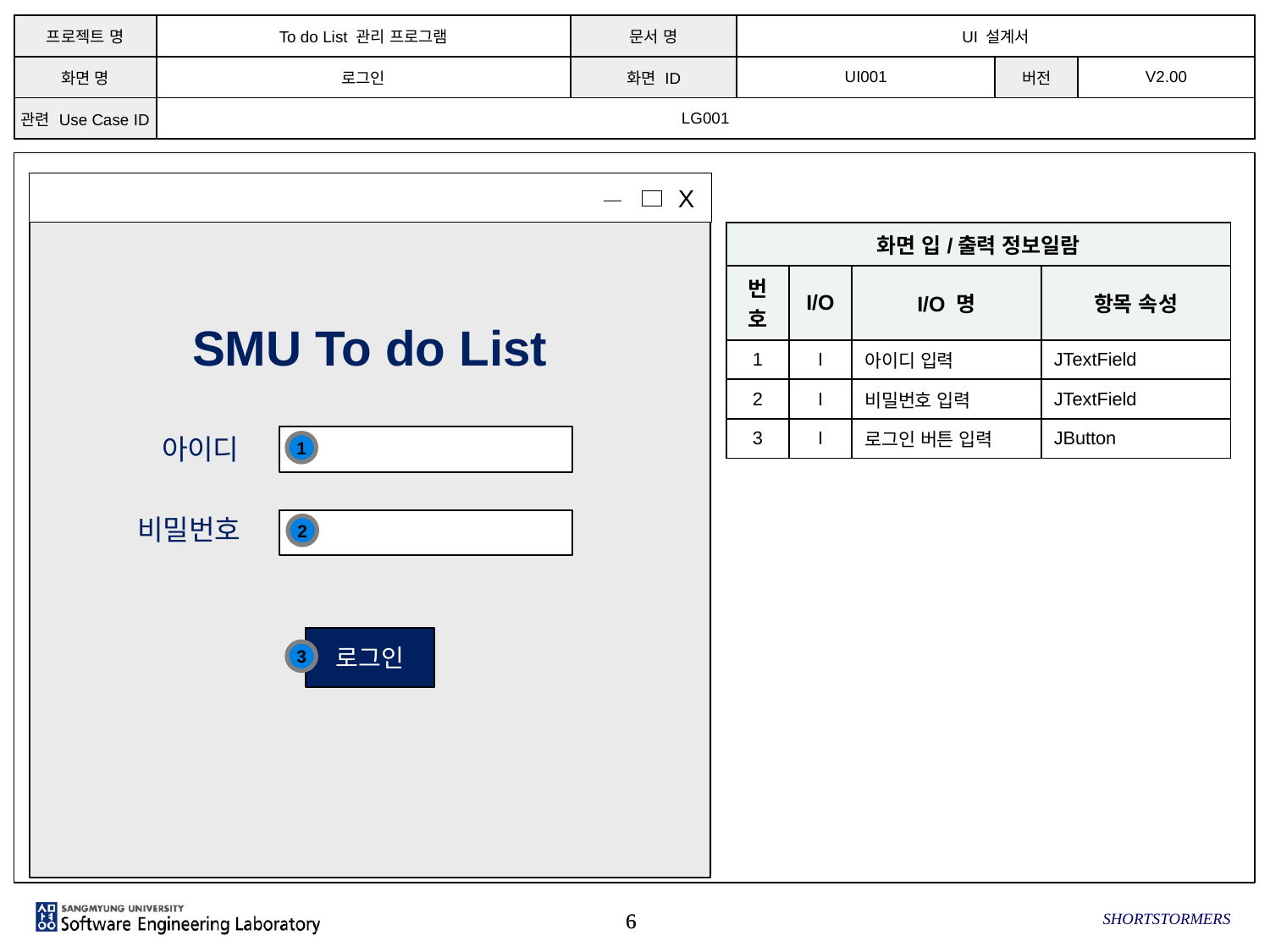

| 프로젝트 명 | To do List 관리 프로그램 | 문서 명 | UI 설계서 |  |  |
| --- | --- | --- | --- | --- | --- |
| 화면 명 | 로그인 | 화면 ID | UI001 | 버전 | V2.00 |
| 관련 Use Case ID | LG001 |  |  |  |  |

X

SMU To do List

로그인
| 화면 입/출력 정보일람 |  |  |  |
| --- | --- | --- | --- |
| 번호 | I/O | I/O 명 | 항목 속성 |
| 1 | I | 아이디 입력 | JTextField |
| 2 | I | 비밀번호 입력 | JTextField |
| 3 | I | 로그인 버튼 입력 | JButton |
SMU To do List
아이디
아이디
1
비밀번호
비밀번호
2
3
SHORTSTORMERS